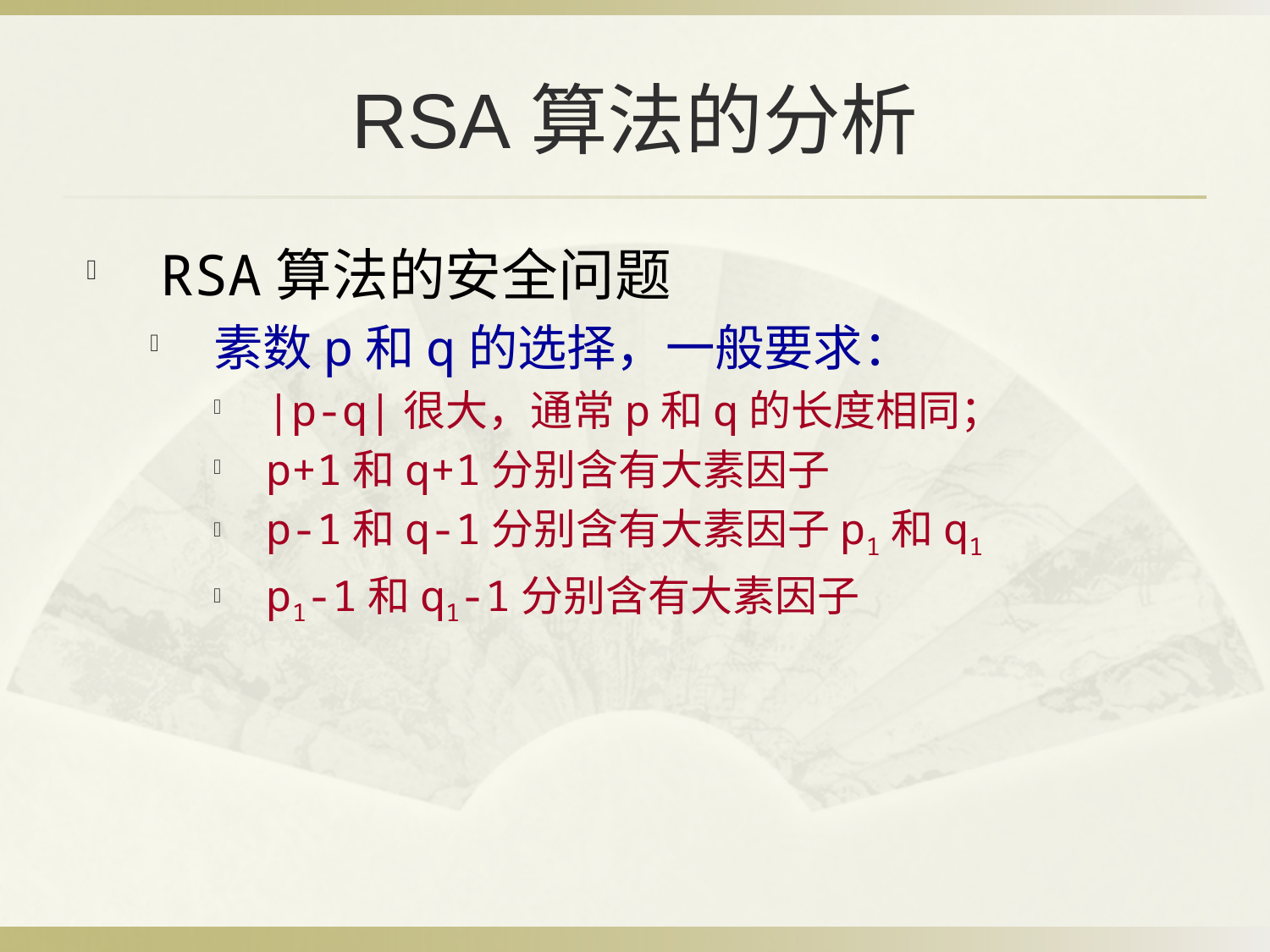

# RSA算法的分析
RSA算法的安全问题
素数p和q的选择，一般要求：
|p-q|很大，通常p和q的长度相同；
p+1和q+1分别含有大素因子
p-1和q-1分别含有大素因子p1和q1
p1-1和q1-1分别含有大素因子